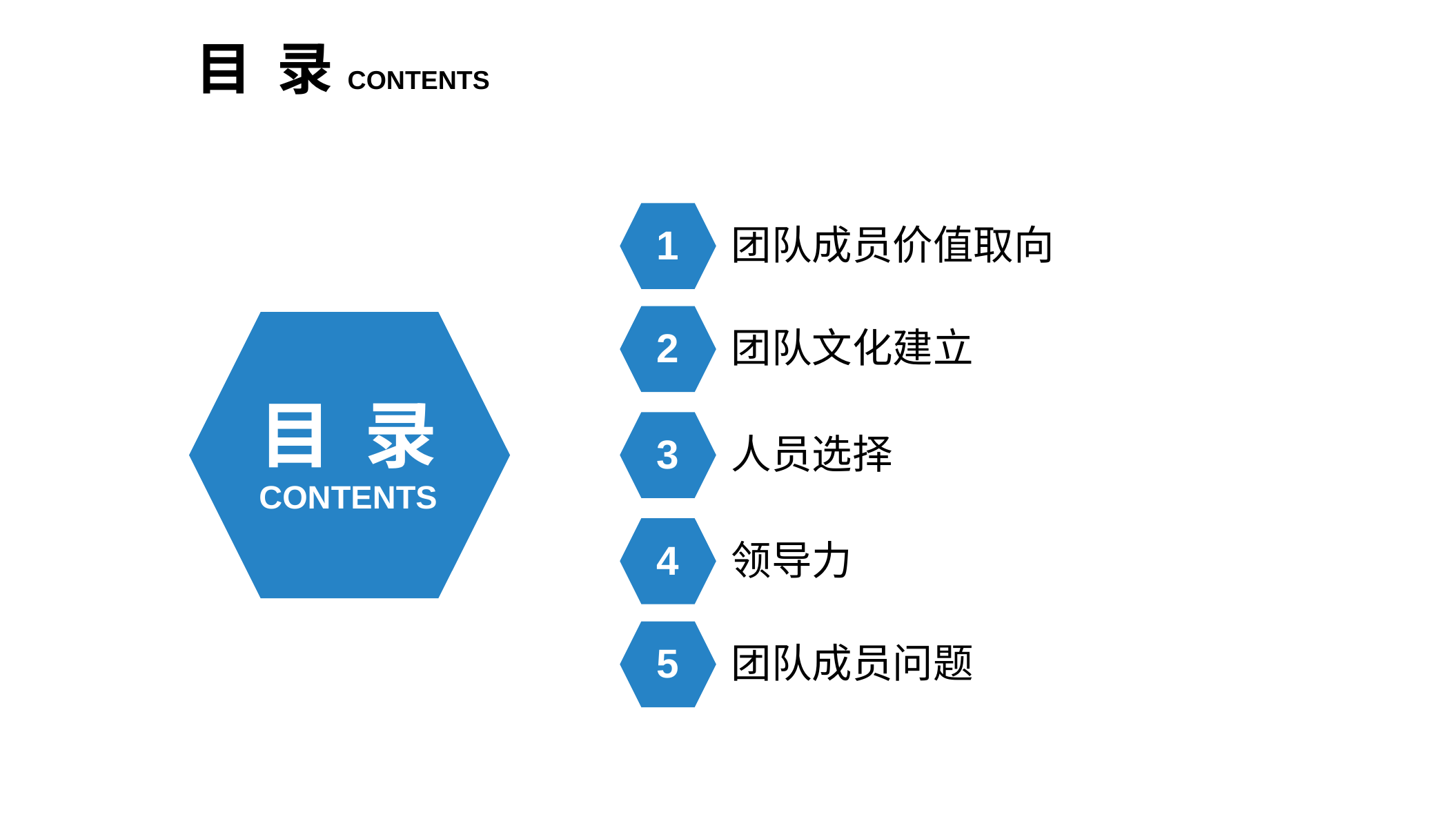

目  录CONTENTS

1
团队成员价值取向

2

目  录
CONTENTS
团队文化建立

3
人员选择

4
领导力

5
团队成员问题